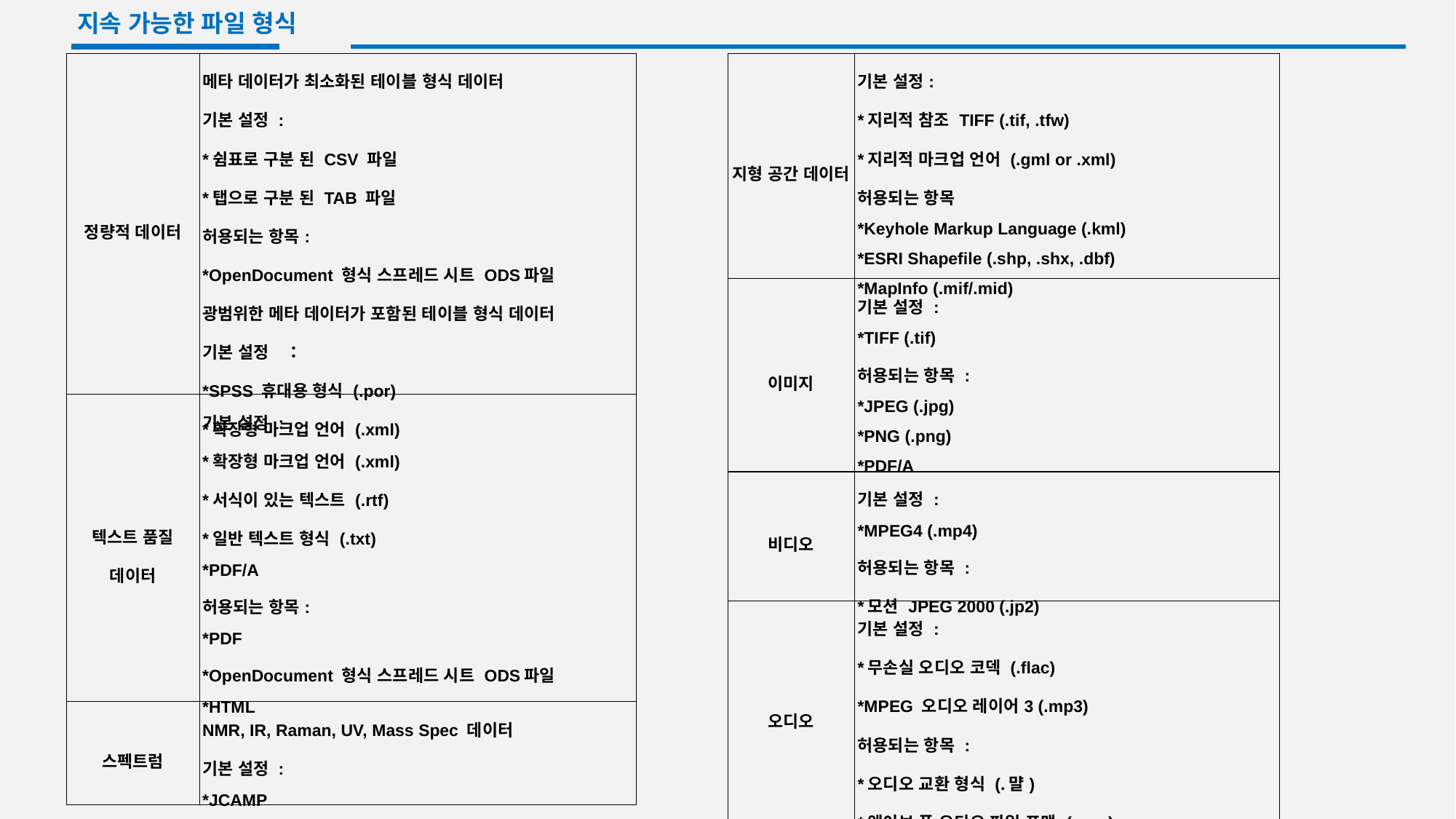

지속 가능한 파일 형식

| 정량적 데이터 | 메타 데이터가 최소화된 테이블 형식 데이터 기본 설정 : \*쉼표로 구분 된 CSV 파일 \*탭으로 구분 된 TAB 파일 허용되는 항목: \*OpenDocument 형식 스프레드 시트 ODS파일 광범위한 메타 데이터가 포함된 테이블 형식 데이터 기본 설정　： \*SPSS 휴대용 형식 (.por) \*확장형 마크업 언어 (.xml) |
| --- | --- |
| 텍스트 품질 데이터 | 기본 설정 : \*확장형 마크업 언어 (.xml) \*서식이 있는 텍스트 (.rtf) \*일반 텍스트 형식 (.txt) \*PDF/A 허용되는 항목: \*PDF \*OpenDocument 형식 스프레드 시트 ODS파일 \*HTML |
| 스펙트럼 | NMR, IR, Raman, UV, Mass Spec 데이터 기본 설정 : \*JCAMP |
| 지형 공간 데이터 | 기본 설정: \*지리적 참조 TIFF (.tif, .tfw) \*지리적 마크업 언어 (.gml or .xml) 허용되는 항목 \*Keyhole Markup Language (.kml) \*ESRI Shapefile (.shp, .shx, .dbf) \*MapInfo (.mif/.mid) |
| --- | --- |
| 이미지 | 기본 설정 : \*TIFF (.tif) 허용되는 항목 : \*JPEG (.jpg) \*PNG (.png) \*PDF/A |

| 비디오 | 기본 설정 : \*MPEG4 (.mp4) 허용되는 항목 : \*모션 JPEG 2000 (.jp2) |
| --- | --- |
| 오디오 | 기본 설정 : \*무손실 오디오 코덱 (.flac) \*MPEG 오디오 레이어3 (.mp3) 허용되는 항목 : \*오디오 교환 형식 (.먈) \*웨이브 폼 오디오 파일 포맷 (.wav) \*MPEF 오디오 레이어3 (.mp3) |